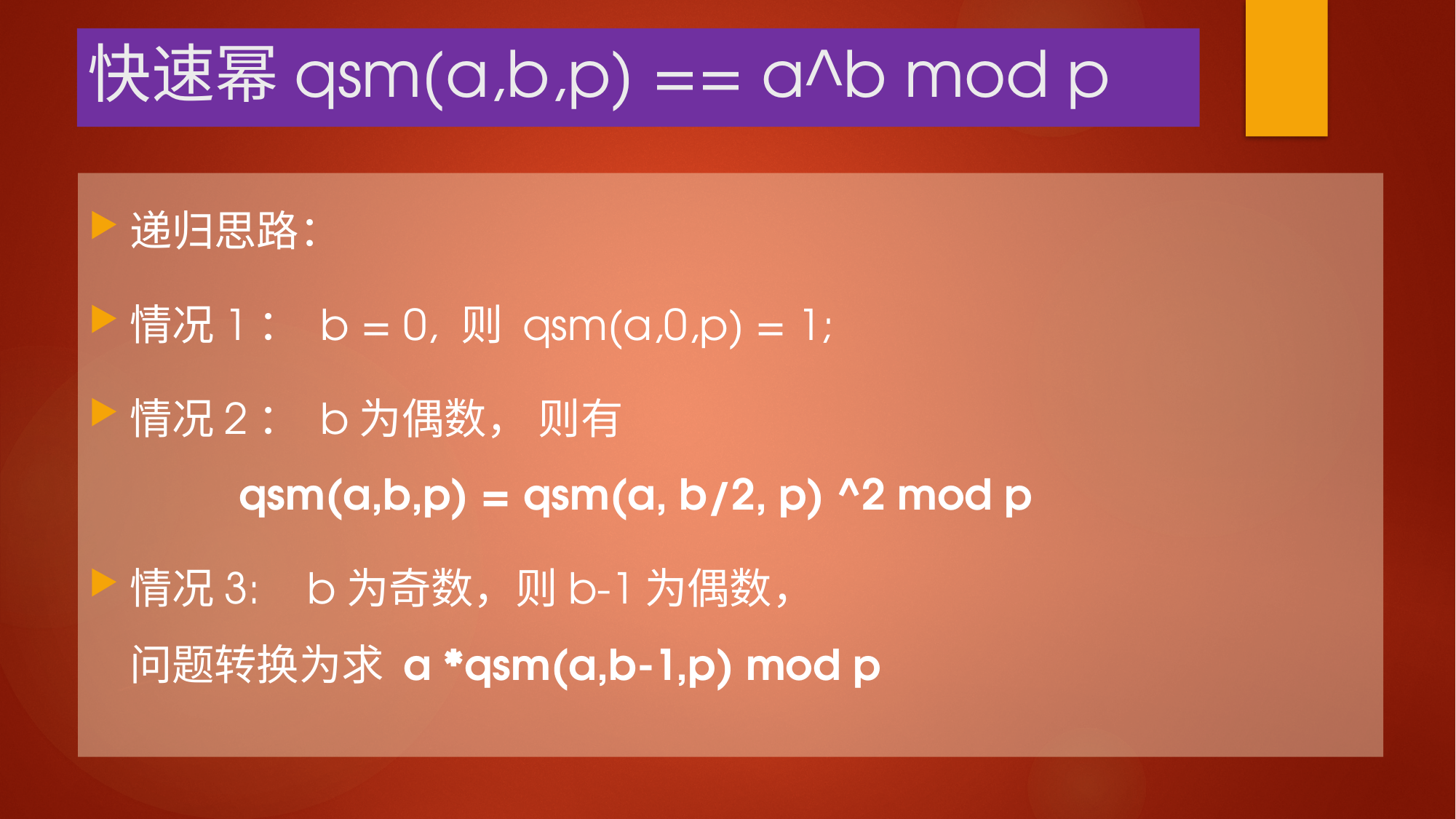

# 快速幂qsm(a,b,p) == a^b mod p
递归思路：
情况1： b = 0, 则 qsm(a,0,p) = 1;
情况2： b为偶数， 则有
	qsm(a,b,p) = qsm(a, b/2, p) ^2 mod p
情况3:    b为奇数，则b-1为偶数，
问题转换为求 a *qsm(a,b-1,p) mod p